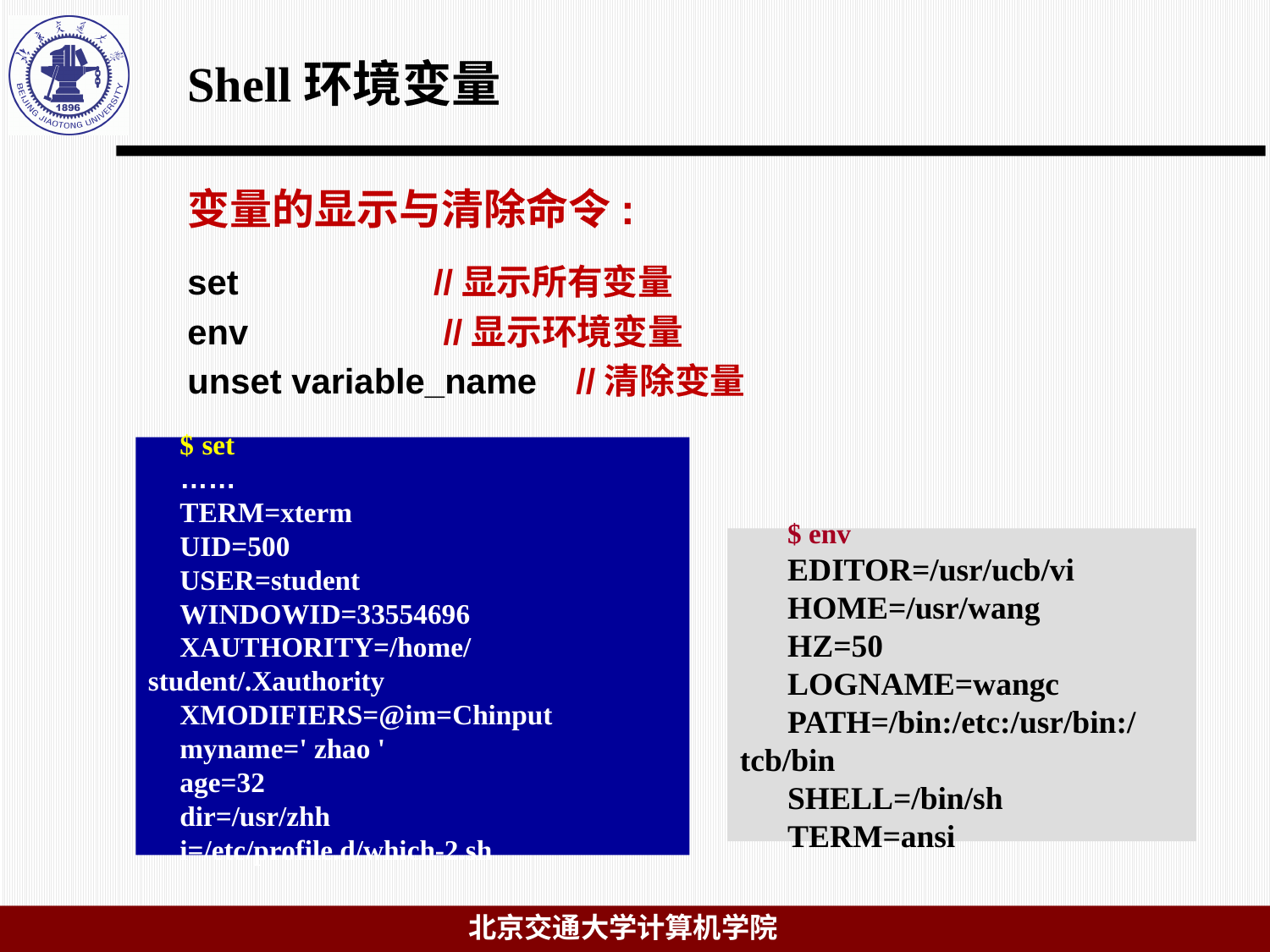

# Shell环境变量
变量的显示与清除命令:

set                    //显示所有变量
env                    //显示环境变量
unset variable_name    //清除变量
$ set
……
TERM=xterm
UID=500
USER=student
WINDOWID=33554696
XAUTHORITY=/home/student/.Xauthority
XMODIFIERS=@im=Chinput
myname=' zhao '
age=32
dir=/usr/zhh
i=/etc/profile.d/which-2.sh
$ env
EDITOR=/usr/ucb/vi
HOME=/usr/wang
HZ=50
LOGNAME=wangc
PATH=/bin:/etc:/usr/bin:/tcb/bin
SHELL=/bin/sh
TERM=ansi